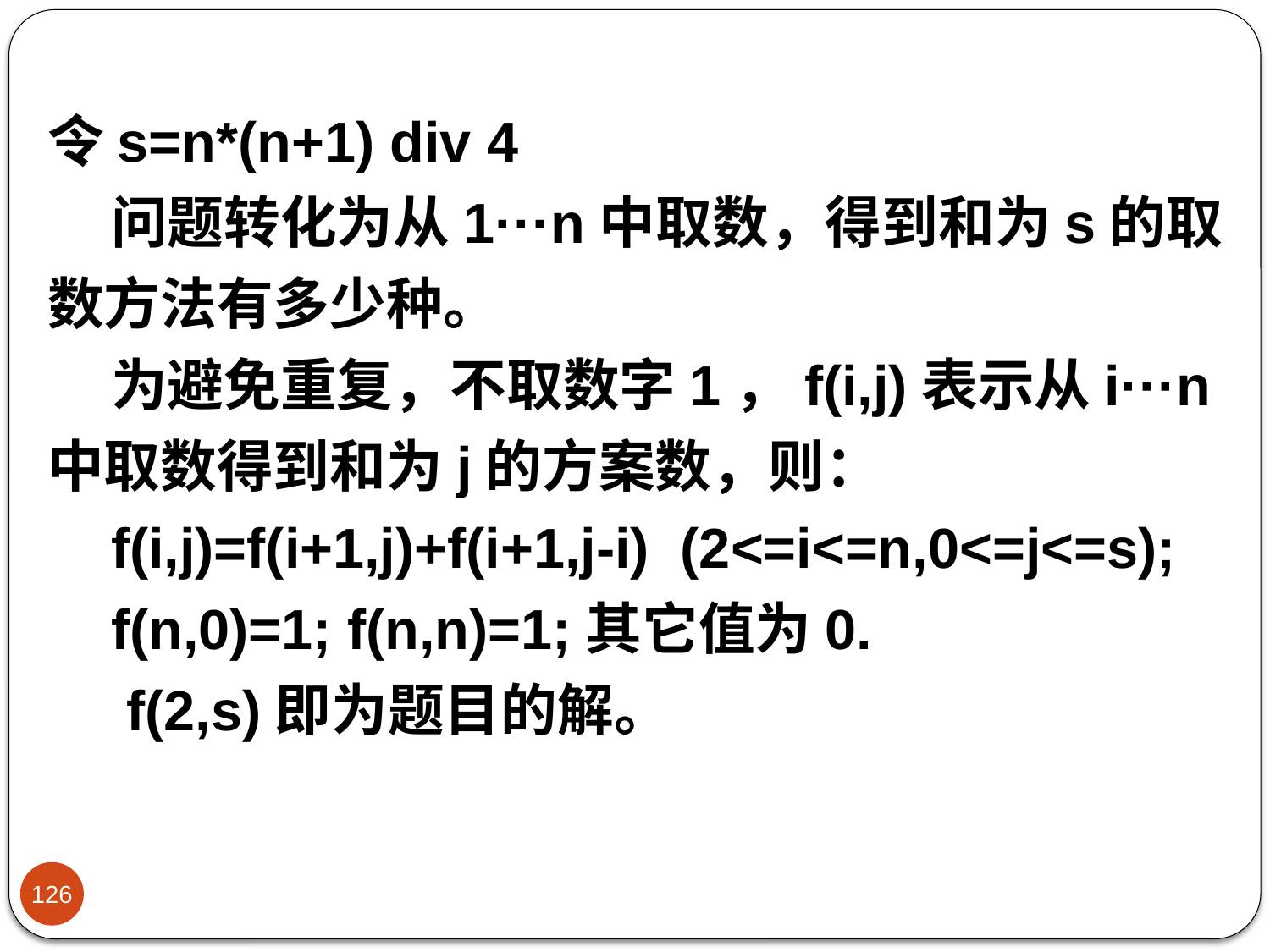

令s=n*(n+1) div 4
问题转化为从1···n中取数，得到和为s的取数方法有多少种。
为避免重复，不取数字1，f(i,j)表示从i···n中取数得到和为j的方案数，则：
f(i,j)=f(i+1,j)+f(i+1,j-i)  (2<=i<=n,0<=j<=s);
f(n,0)=1; f(n,n)=1;其它值为0.
 f(2,s)即为题目的解。
126